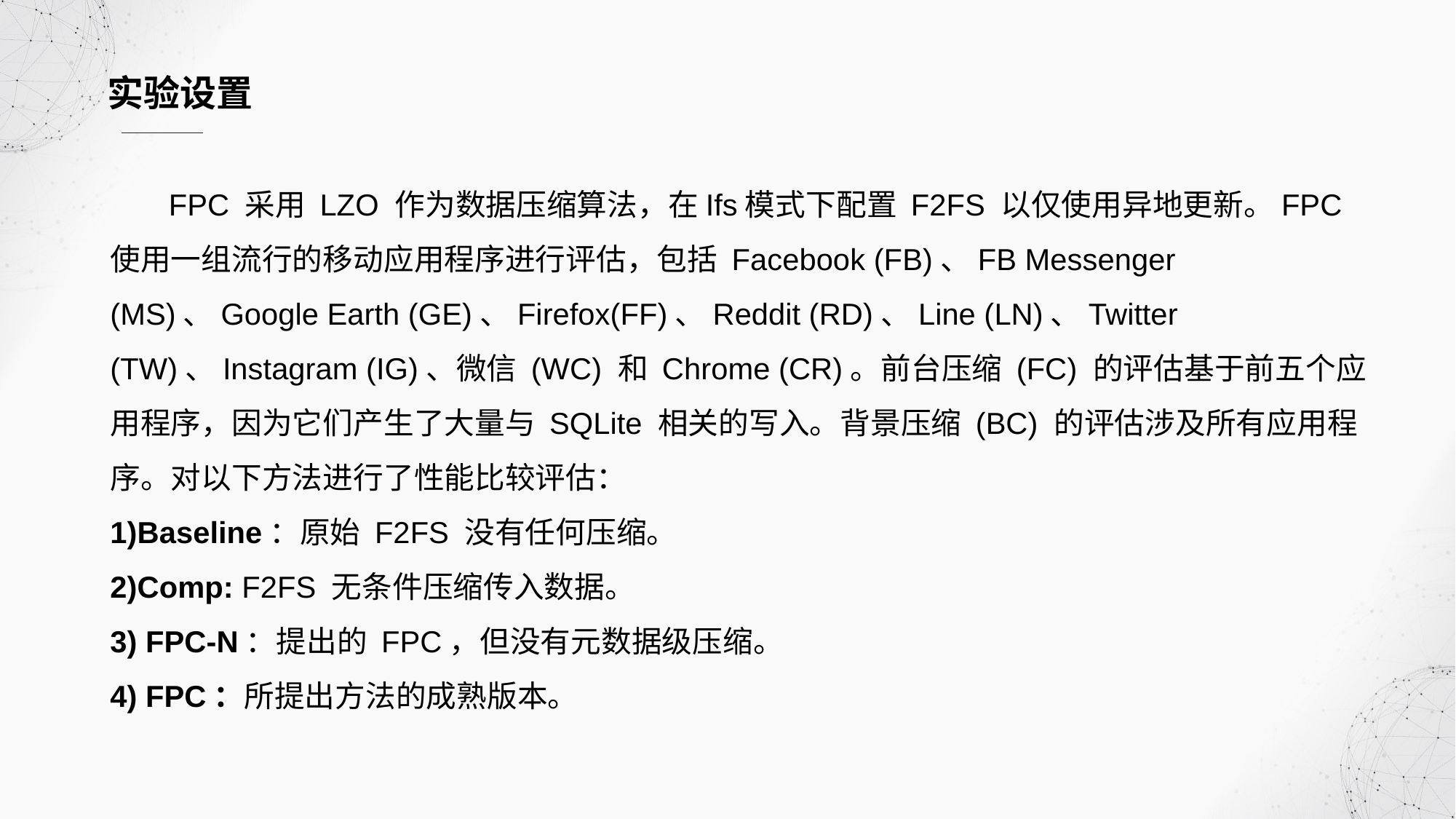

实验设置
       FPC 采用 LZO 作为数据压缩算法，在Ifs模式下配置 F2FS 以仅使用异地更新。FPC 使用一组流行的移动应用程序进行评估，包括 Facebook (FB)、FB Messenger (MS)、Google Earth (GE)、Firefox(FF)、Reddit (RD)、Line (LN)、Twitter (TW)、Instagram (IG)、微信 (WC) 和 Chrome (CR)。前台压缩 (FC) 的评估基于前五个应用程序，因为它们产生了大量与 SQLite 相关的写入。背景压缩 (BC) 的评估涉及所有应用程序。对以下方法进行了性能比较评估：
1)Baseline：原始 F2FS 没有任何压缩。
2)Comp: F2FS 无条件压缩传入数据。
3) FPC-N：提出的 FPC，但没有元数据级压缩。
4) FPC：所提出方法的成熟版本。